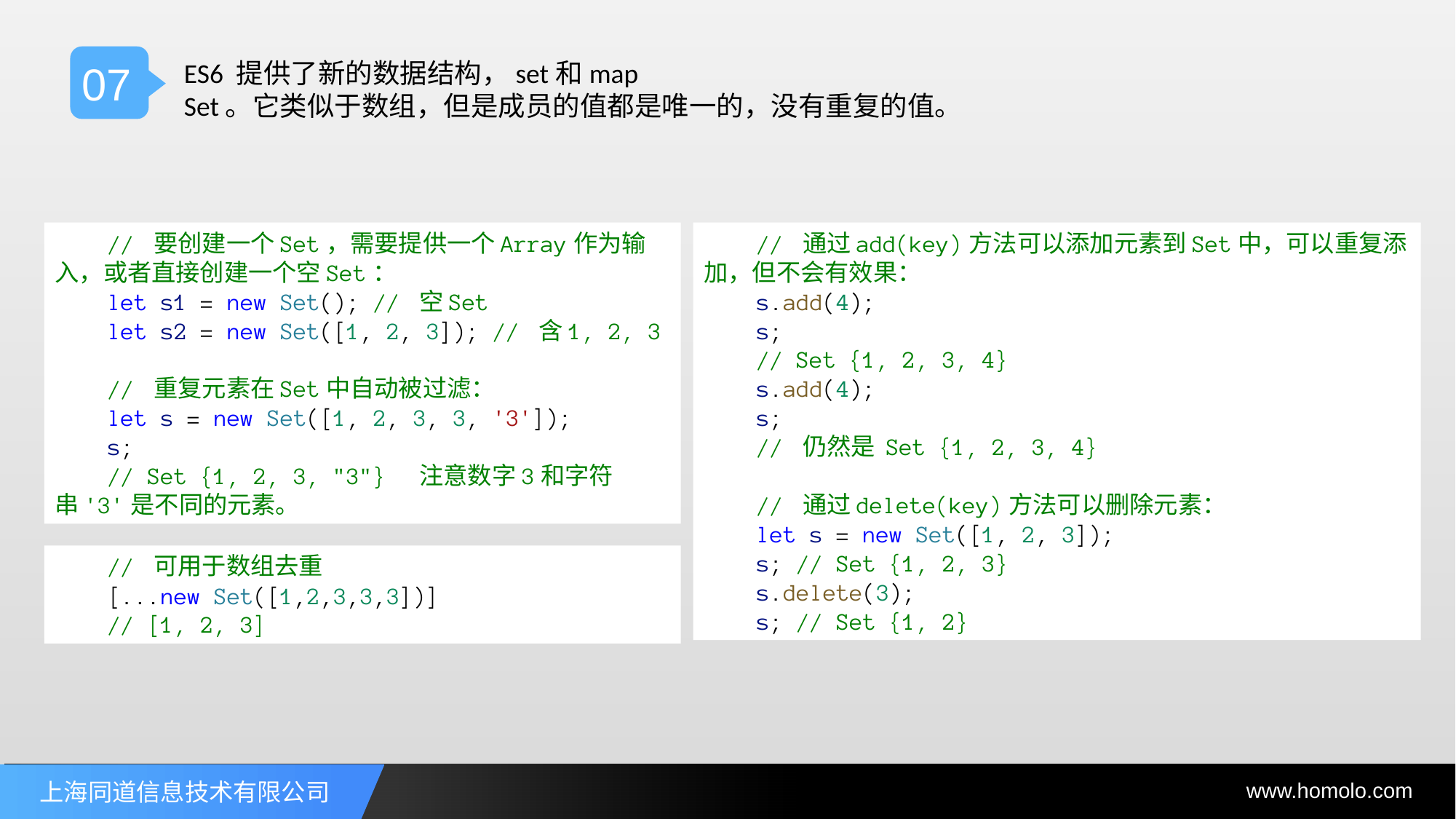

07
ES6 提供了新的数据结构，set和map
Set。它类似于数组，但是成员的值都是唯一的，没有重复的值。
    // 要创建一个Set，需要提供一个Array作为输入，或者直接创建一个空Set：
    let s1 = new Set(); // 空Set
    let s2 = new Set([1, 2, 3]); // 含1, 2, 3

    // 重复元素在Set中自动被过滤：
    let s = new Set([1, 2, 3, 3, '3']);
    s;
    // Set {1, 2, 3, "3"}  注意数字3和字符串'3'是不同的元素。
    // 通过add(key)方法可以添加元素到Set中，可以重复添加，但不会有效果：
    s.add(4);
    s;
    // Set {1, 2, 3, 4}
    s.add(4);
    s;
    // 仍然是 Set {1, 2, 3, 4}

    // 通过delete(key)方法可以删除元素：
    let s = new Set([1, 2, 3]);
    s; // Set {1, 2, 3}
    s.delete(3);
    s; // Set {1, 2}
    // 可用于数组去重
    [...new Set([1,2,3,3,3])]
    // [1, 2, 3]